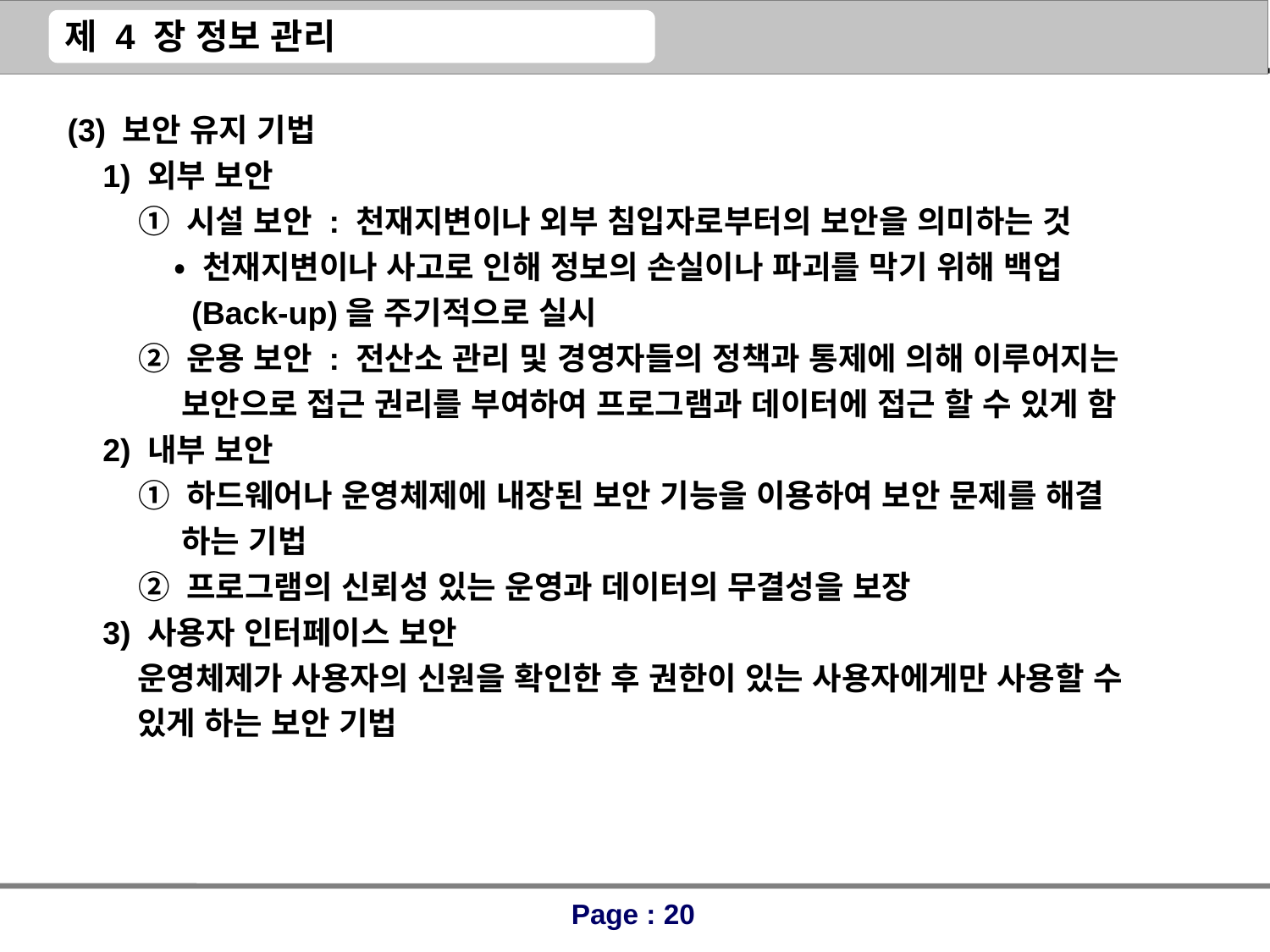

(3) 보안 유지 기법
    1) 외부 보안
        ① 시설 보안 : 천재지변이나 외부 침입자로부터의 보안을 의미하는 것
            • 천재지변이나 사고로 인해 정보의 손실이나 파괴를 막기 위해 백업
              (Back-up)을 주기적으로 실시
        ② 운용 보안 : 전산소 관리 및 경영자들의 정책과 통제에 의해 이루어지는
            보안으로 접근 권리를 부여하여 프로그램과 데이터에 접근 할 수 있게 함
    2) 내부 보안
        ① 하드웨어나 운영체제에 내장된 보안 기능을 이용하여 보안 문제를 해결
            하는 기법
        ② 프로그램의 신뢰성 있는 운영과 데이터의 무결성을 보장
    3) 사용자 인터페이스 보안
       운영체제가 사용자의 신원을 확인한 후 권한이 있는 사용자에게만 사용할 수
       있게 하는 보안 기법
Page : 20